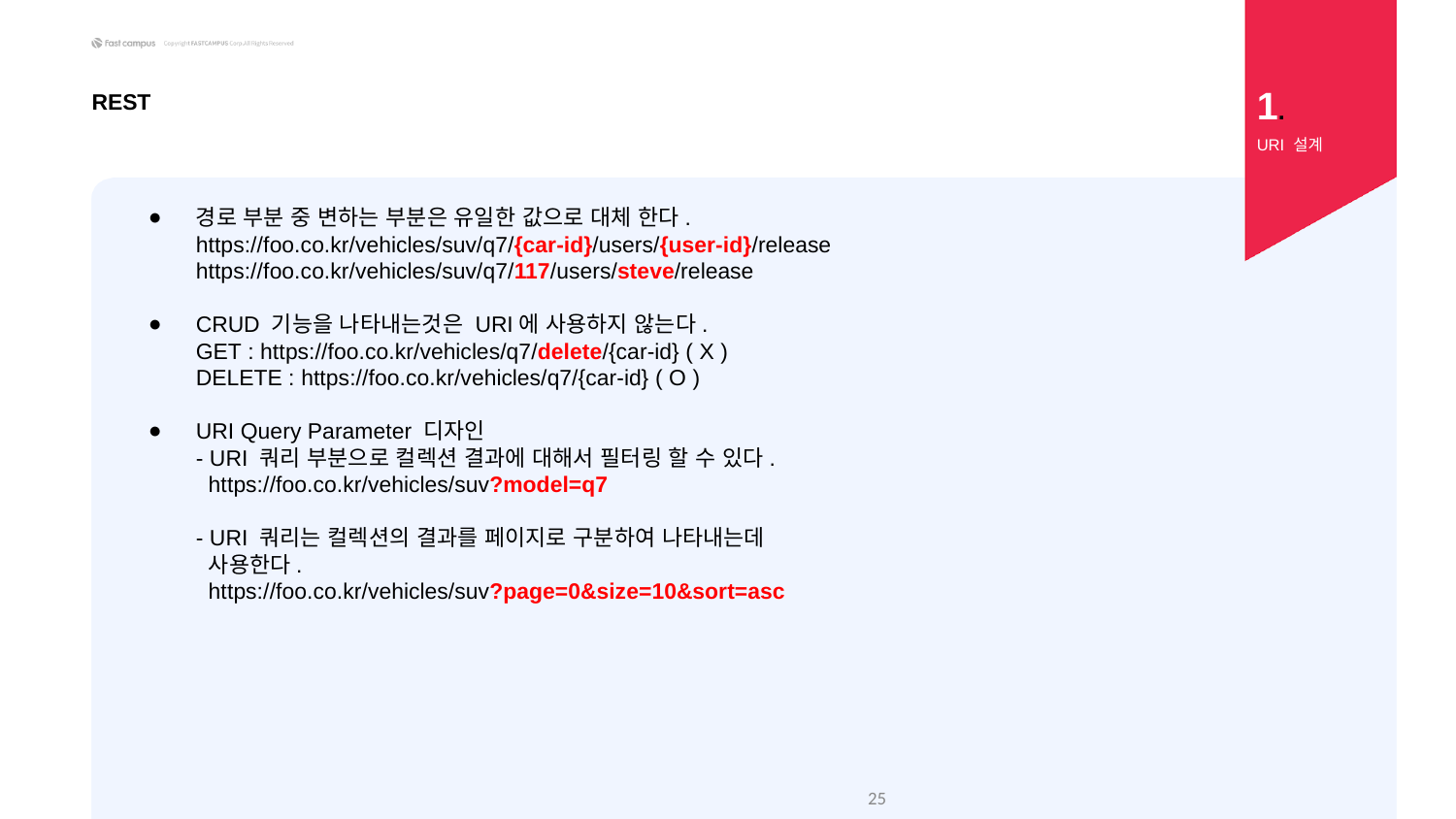

1.
REST
URI 설계

경로 부분 중 변하는 부분은 유일한 값으로 대체 한다.
https://foo.co.kr/vehicles/suv/q7/{car-id}/users/{user-id}/release
https://foo.co.kr/vehicles/suv/q7/117/users/steve/release
CRUD 기능을 나타내는것은 URI에 사용하지 않는다.
GET : https://foo.co.kr/vehicles/q7/delete/{car-id} ( X )
DELETE : https://foo.co.kr/vehicles/q7/{car-id} ( O )
URI Query Parameter 디자인
- URI 쿼리 부분으로 컬렉션 결과에 대해서 필터링 할 수 있다.
  https://foo.co.kr/vehicles/suv?model=q7
- URI 쿼리는 컬렉션의 결과를 페이지로 구분하여 나타내는데
  사용한다.
  https://foo.co.kr/vehicles/suv?page=0&size=10&sort=asc

25